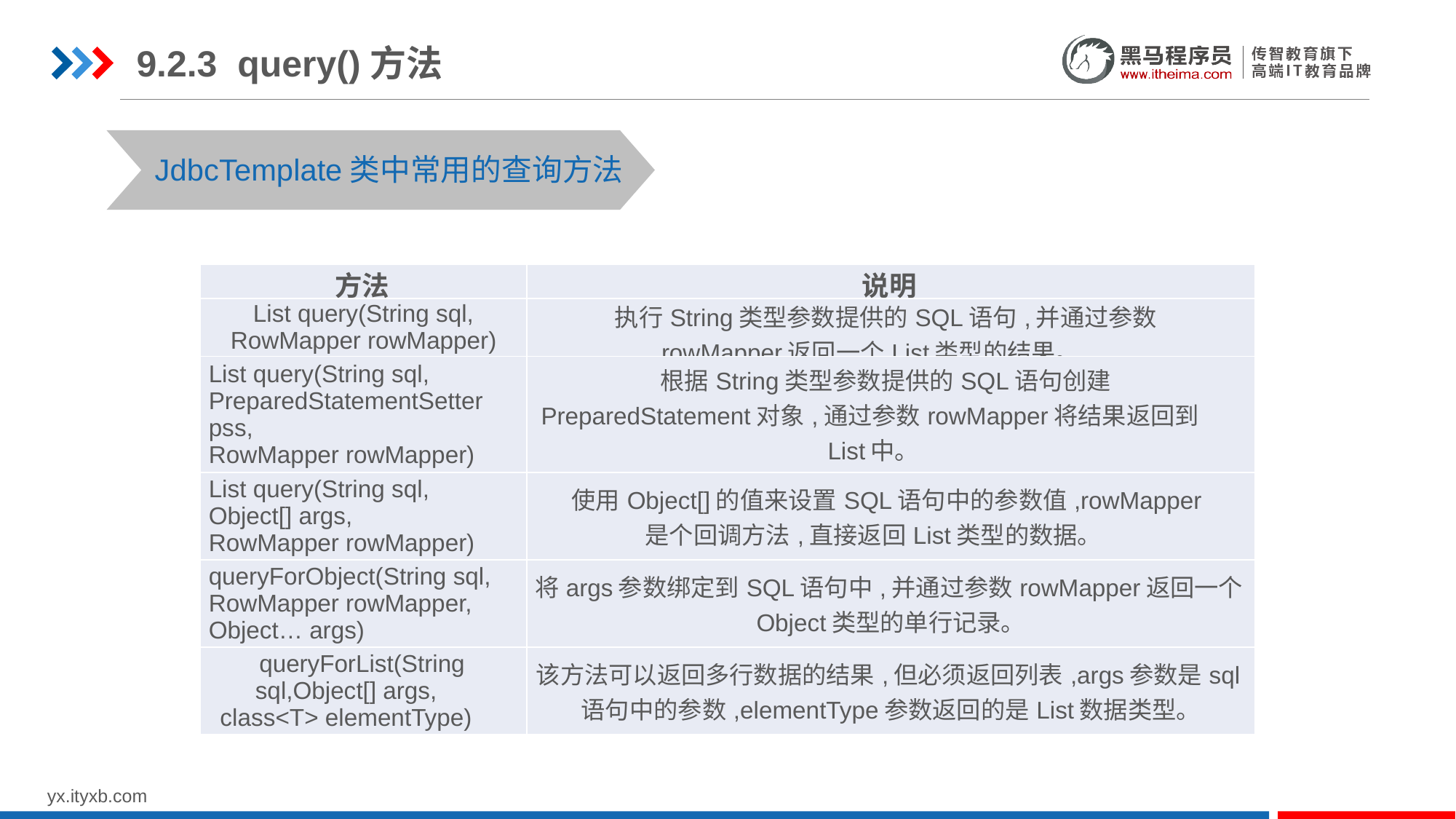

9.2.3  query()方法

JdbcTemplate类中常用的查询方法
| 方法 | 说明 |
| --- | --- |
| List query(String sql, RowMapper rowMapper) | 执行String类型参数提供的SQL语句,并通过参数rowMapper返回一个List类型的结果。 |
| List query(String sql, PreparedStatementSetter pss, RowMapper rowMapper) | 根据String类型参数提供的SQL语句创建PreparedStatement对象,通过参数rowMapper将结果返回到List中。 |
| List query(String sql, Object[] args, RowMapper rowMapper) | 使用Object[]的值来设置SQL语句中的参数值,rowMapper是个回调方法,直接返回List类型的数据。 |
| queryForObject(String sql, RowMapper rowMapper, Object… args) | 将args参数绑定到SQL语句中,并通过参数rowMapper返回一个Object类型的单行记录。 |
| queryForList(String sql,Object[] args, class<T> elementType) | 该方法可以返回多行数据的结果,但必须返回列表,args参数是sql语句中的参数,elementType参数返回的是List数据类型。 |